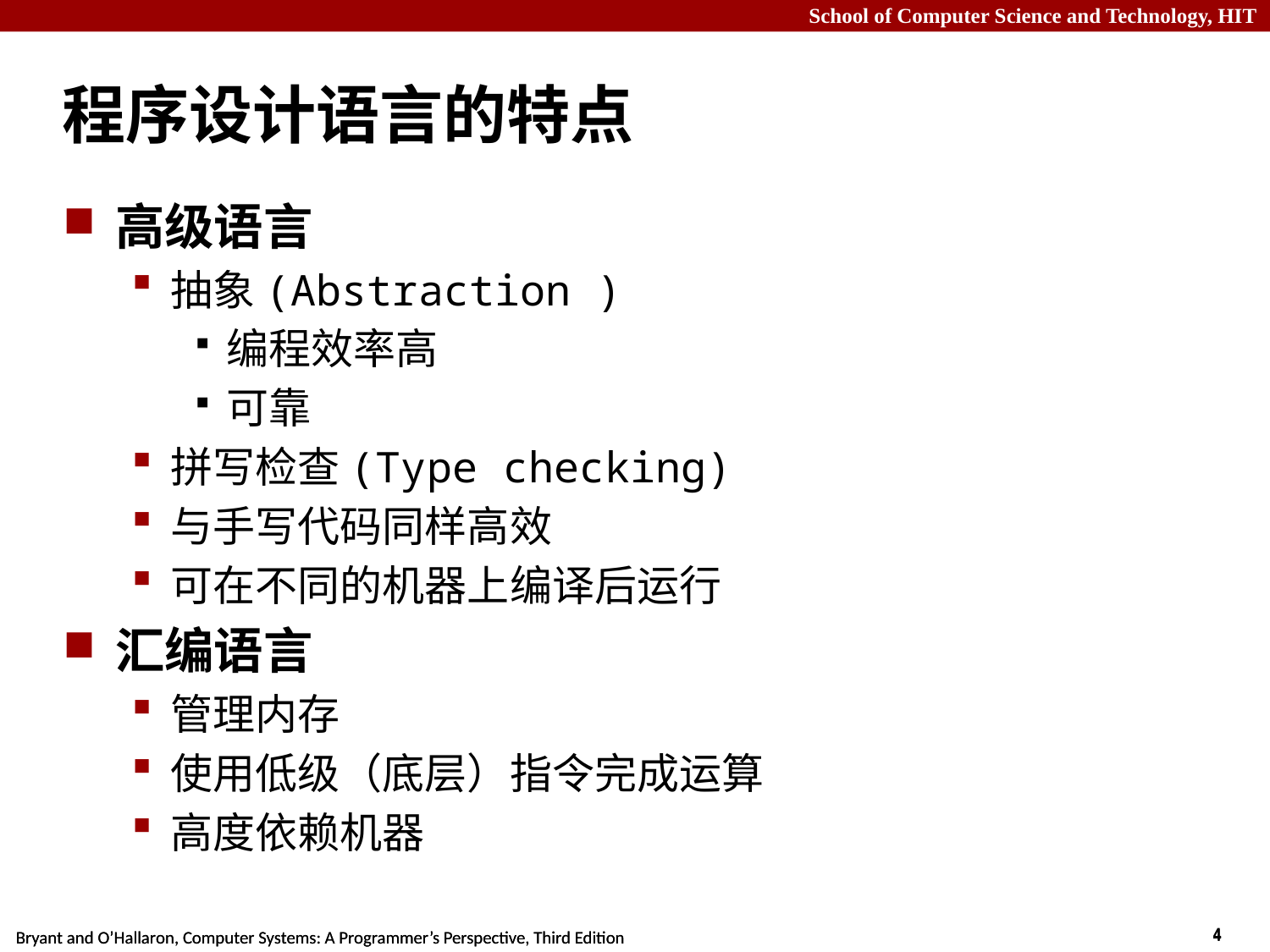

# 程序设计语言的特点
高级语言
抽象(Abstraction )
编程效率高
可靠
拼写检查(Type checking)
与手写代码同样高效
可在不同的机器上编译后运行
汇编语言
管理内存
使用低级（底层）指令完成运算
高度依赖机器